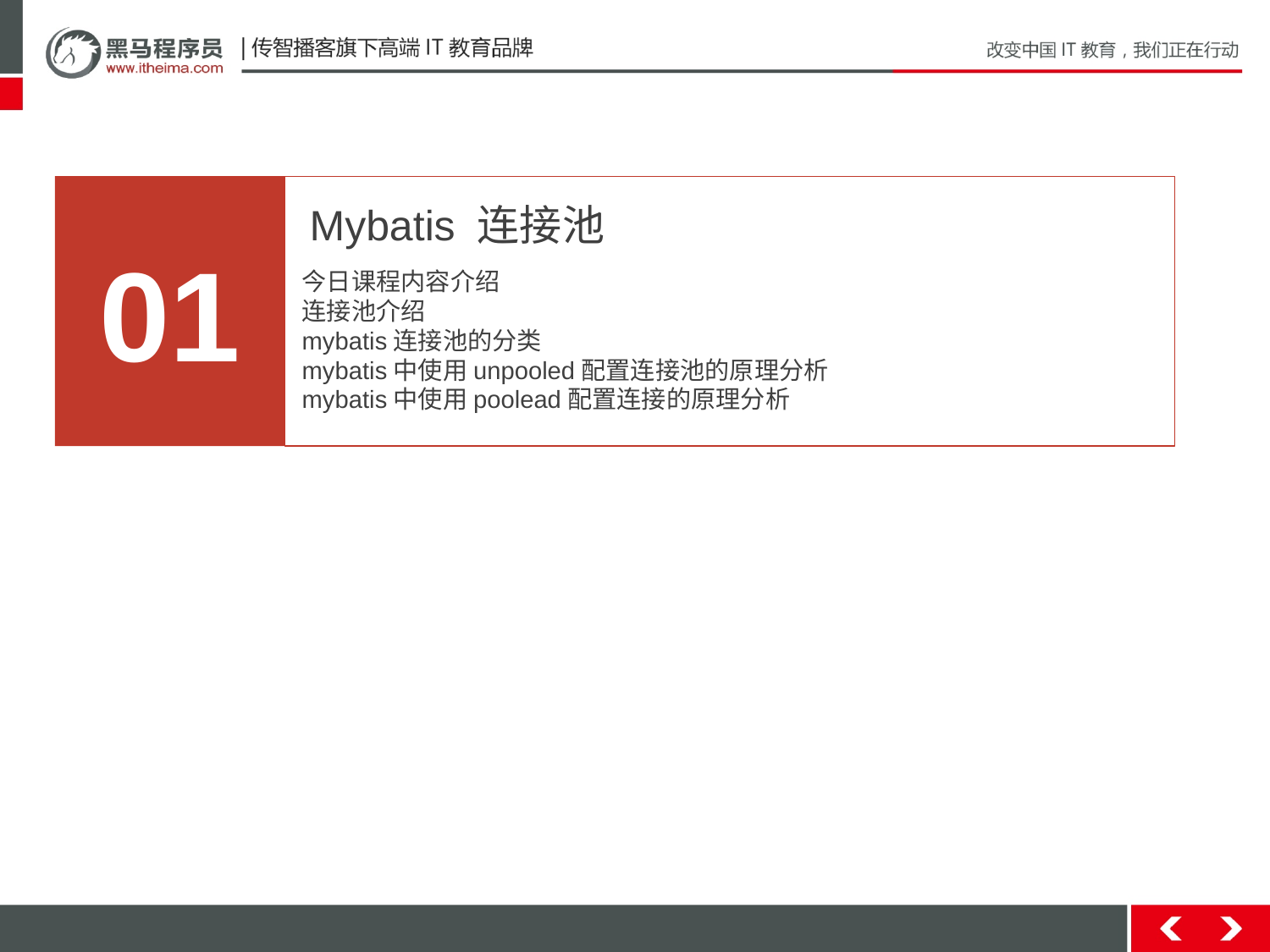

01
Mybatis 连接池
今日课程内容介绍
连接池介绍
mybatis连接池的分类
mybatis中使用unpooled配置连接池的原理分析
mybatis中使用poolead配置连接的原理分析